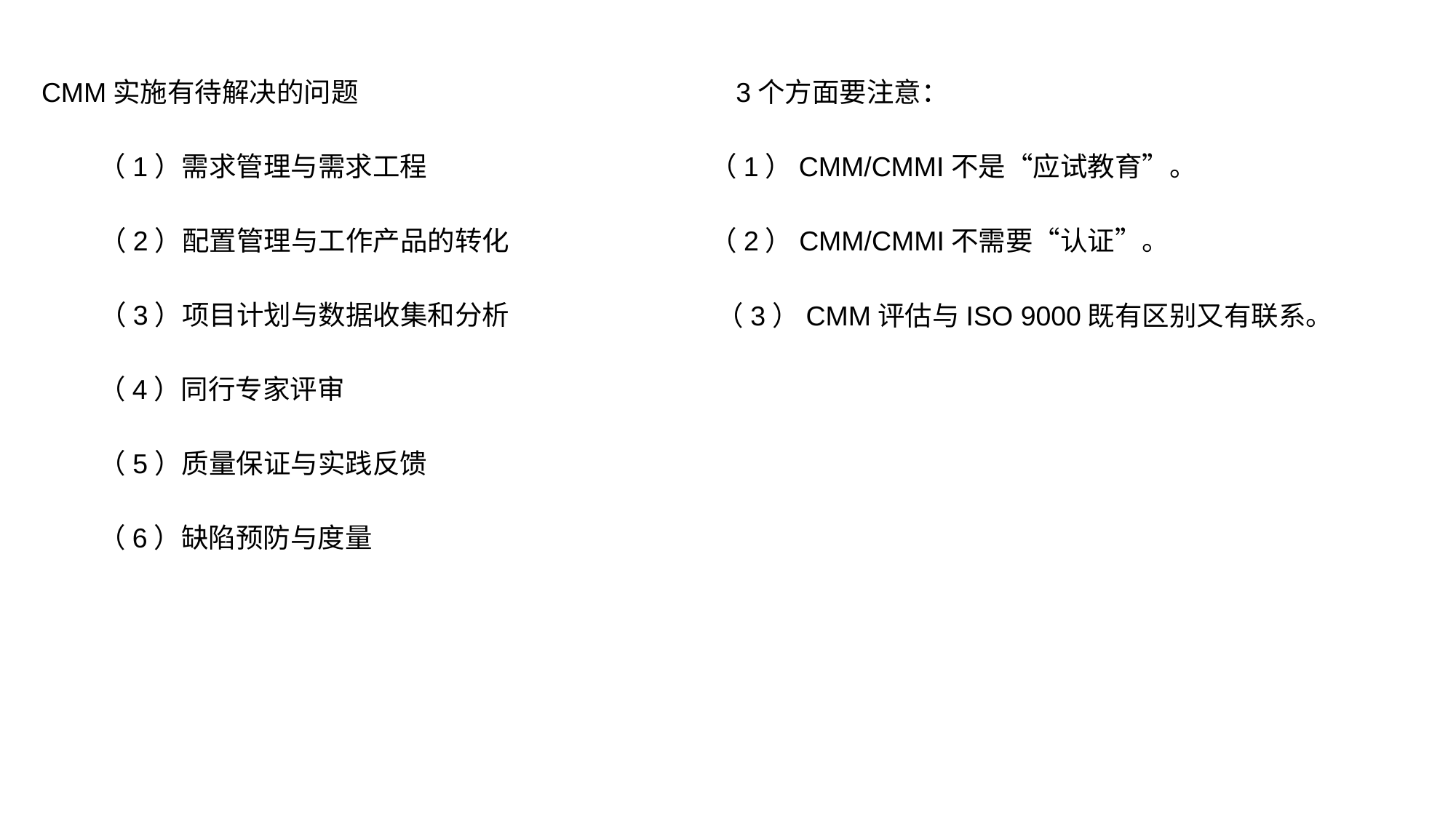

CMM实施有待解决的问题
3个方面要注意：
（1）需求管理与需求工程
（1）CMM/CMMI不是“应试教育”。
（2）配置管理与工作产品的转化
（2）CMM/CMMI不需要“认证”。
（3）项目计划与数据收集和分析
（3）CMM评估与ISO 9000既有区别又有联系。
（4）同行专家评审
（5）质量保证与实践反馈
（6）缺陷预防与度量